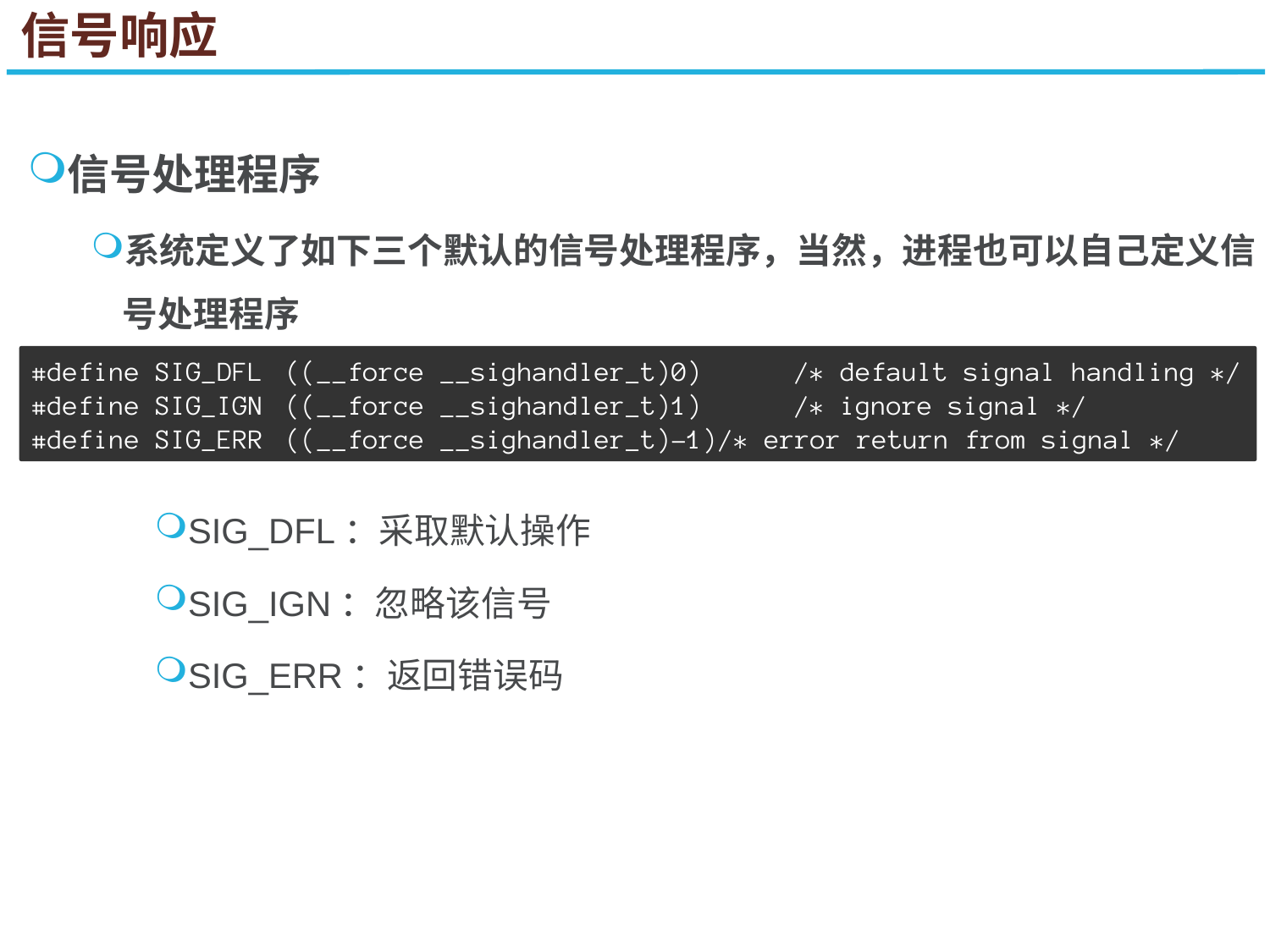

信号响应
信号处理程序
系统定义了如下三个默认的信号处理程序，当然，进程也可以自己定义信号处理程序

SIG_DFL：采取默认操作
SIG_IGN：忽略该信号
SIG_ERR：返回错误码

#define SIG_DFL	((__force __sighandler_t)0)	/* default signal handling */
#define SIG_IGN	((__force __sighandler_t)1)	/* ignore signal */
#define SIG_ERR	((__force __sighandler_t)-1)/* error return from signal */